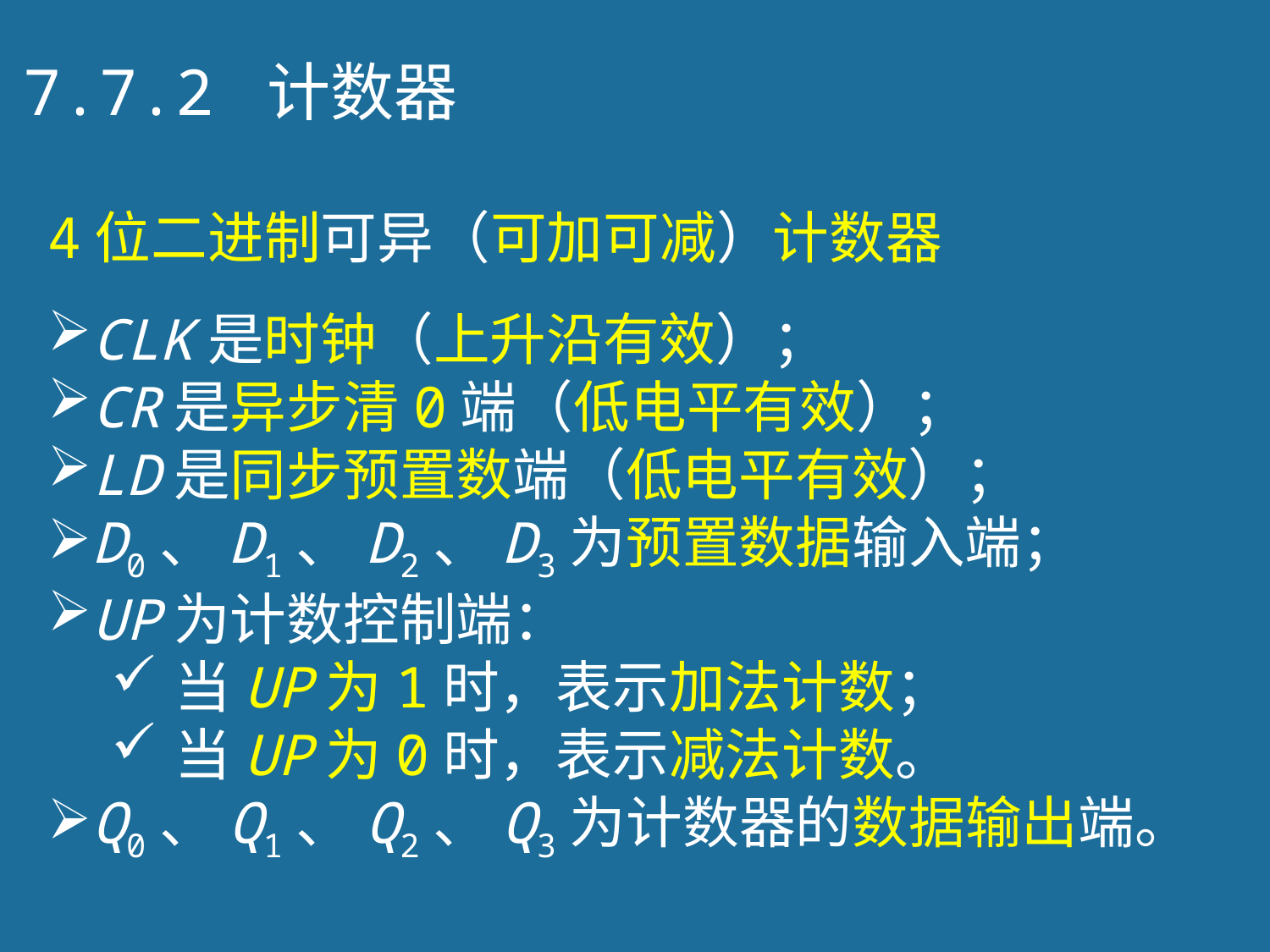

7.7.2 计数器
4位二进制可异（可加可减）计数器

CLK是时钟（上升沿有效）；
CR是异步清0端（低电平有效）；
LD是同步预置数端（低电平有效）；
D0、D1、D2、D3为预置数据输入端；
UP为计数控制端：
当UP为1时，表示加法计数；
当UP为0时，表示减法计数。
Q0、Q1、Q2、Q3为计数器的数据输出端。
69